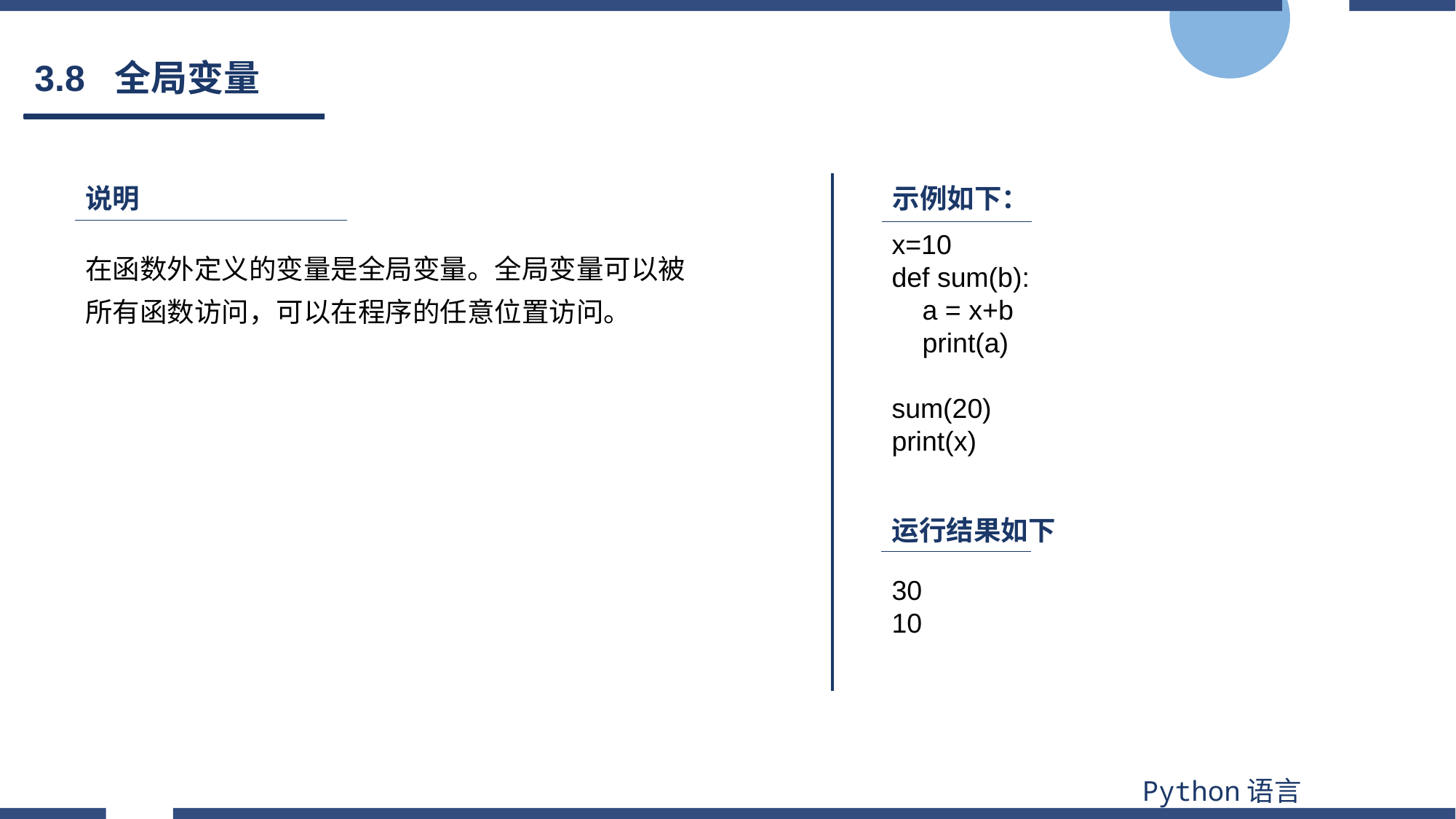

# 3.8  全局变量
说明
示例如下：
x=10
def sum(b):
    a = x+b
    print(a)

sum(20)
print(x)
在函数外定义的变量是全局变量。全局变量可以被所有函数访问，可以在程序的任意位置访问。
运行结果如下
30
10